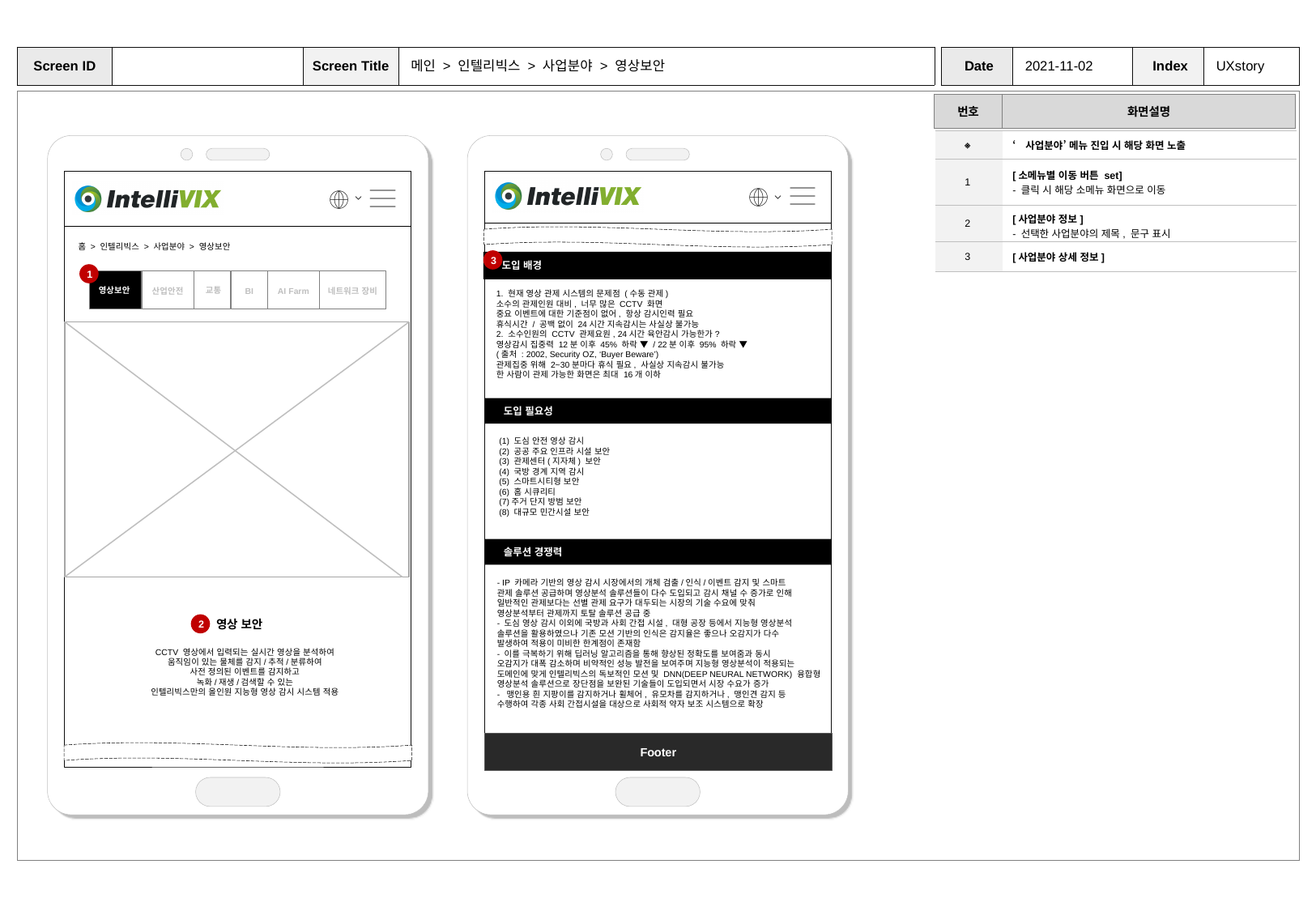

메인 > 인텔리빅스 > 사업분야 > 영상보안
2021-11-02
UXstory
| ※ | ‘사업분야’ 메뉴 진입 시 해당 화면 노출 |
| --- | --- |
| 1 | [소메뉴별 이동 버튼 set] - 클릭 시 해당 소메뉴 화면으로 이동 |
| 2 | [사업분야 정보] - 선택한 사업분야의 제목, 문구 표시 |
| 3 | [사업분야 상세 정보] |

홈 > 인텔리빅스 > 사업분야 > 영상보안
3
    도입 배경

1. 현재 영상 관제 시스템의 문제점 (수동 관제)
소수의 관제인원 대비, 너무 많은 CCTV 화면
중요 이벤트에 대한 기준점이 없어, 항상 감시인력 필요
휴식시간 / 공백 없이 24시간 지속감시는 사실상 불가능
2. 소수인원의 CCTV 관제요원, 24시간 육안감시 가능한가?
영상감시 집중력 12분 이후 45% 하락 ▼ / 22분 이후 95% 하락 ▼
(출처 : 2002, Security OZ, ‘Buyer Beware’)
관제집중 위해 2~30분마다 휴식 필요, 사실상 지속감시 불가능
한 사람이 관제 가능한 화면은 최대 16개 이하
1

영상보안
교통
산업안전
AI Farm
네트워크 장비
BI

    도입 필요성
도입 필요성 "다양한 영역의 보안 강화"

(1) 도심 안전 영상 감시
(2) 공공 주요 인프라 시설 보안
(3) 관제센터(지자체) 보안
(4) 국방 경계 지역 감시
(5) 스마트시티형 보안
(6) 홈 시큐리티
(7)주거 단지 방범 보안
(8) 대규모 민간시설 보안
    솔루션 경쟁력
- IP 카메라 기반의 영상 감시 시장에서의 개체 검출/인식/이벤트 감지 및 스마트
관제 솔루션 공급하며 영상분석 솔루션들이 다수 도입되고 감시 채널 수 증가로 인해
일반적인 관제보다는 선별 관제 요구가 대두되는 시장의 기술 수요에 맞춰
영상분석부터 관제까지 토탈 솔루션 공급 중
- 도심 영상 감시 이외에 국방과 사회 간접 시설, 대형 공장 등에서 지능형 영상분석
솔루션을 활용하였으나 기존 모션 기반의 인식은 감지율은 좋으나 오감지가 다수
발생하여 적용이 미비한 한계점이 존재함
- 이를 극복하기 위해 딥러닝 알고리즘을 통해 향상된 정확도를 보여줌과 동시
오감지가 대폭 감소하며 비약적인 성능 발전을 보여주며 지능형 영상분석이 적용되는
도메인에 맞게 인텔리빅스의 독보적인 모션 및 DNN(DEEP NEURAL NETWORK) 융합형
영상분석 솔루션으로 장단점을 보완된 기술들이 도입되면서 시장 수요가 증가
-  맹인용 흰 지팡이를 감지하거나 휠체어, 유모차를 감지하거나, 맹인견 감지 등
수행하여 각종 사회 간접시설을 대상으로 사회적 약자 보조 시스템으로 확장
영상 보안
2
CCTV 영상에서 입력되는 실시간 영상을 분석하여
움직임이 있는 물체를 감지/추적/분류하여
사전 정의된 이벤트를 감지하고
녹화/재생/검색할 수 있는
인텔리빅스만의 올인원 지능형 영상 감시 시스템 적용
Footer